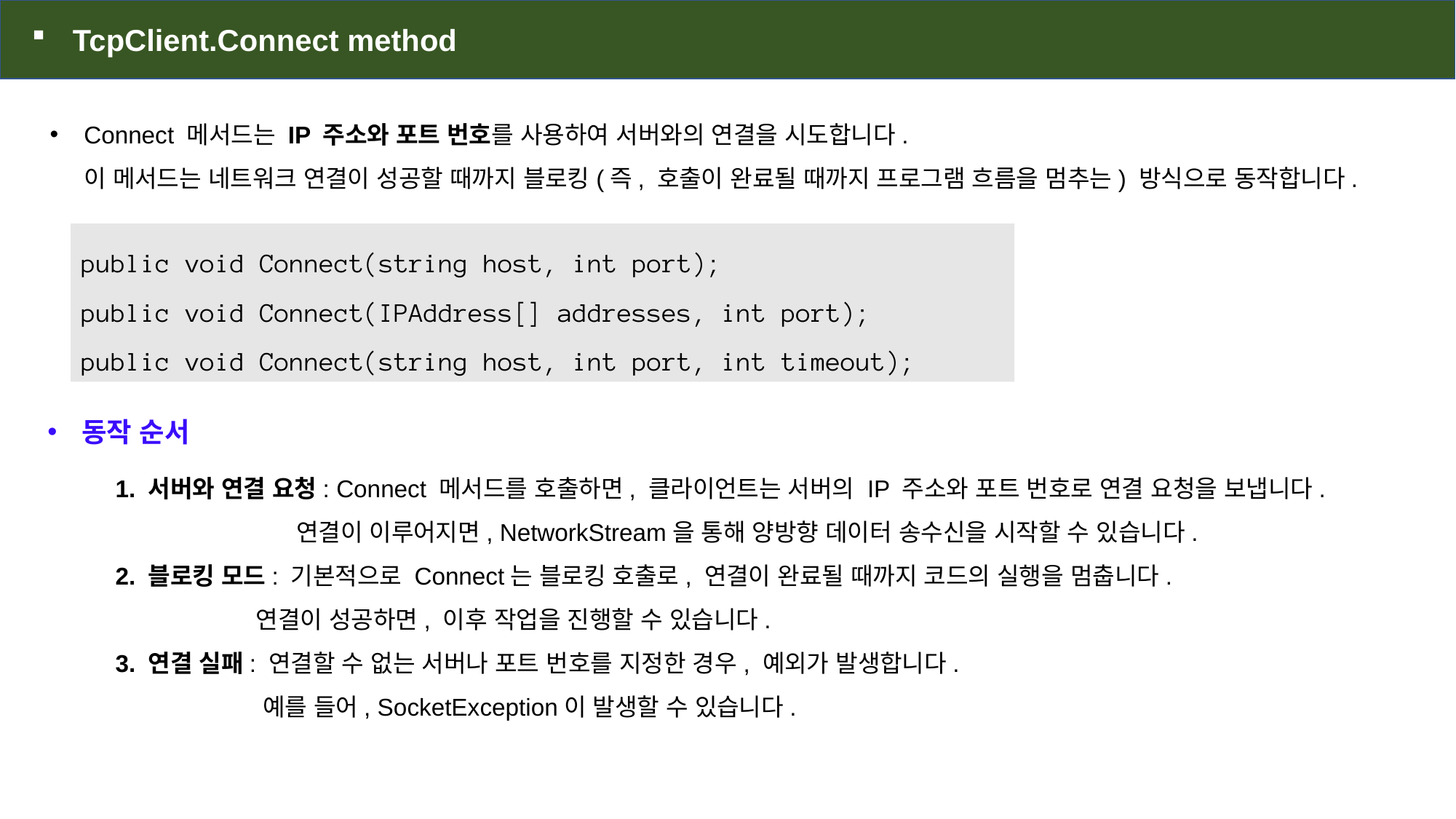

TcpClient.Connect method
Connect 메서드는 IP 주소와 포트 번호를 사용하여 서버와의 연결을 시도합니다.
이 메서드는 네트워크 연결이 성공할 때까지 블로킹(즉, 호출이 완료될 때까지 프로그램 흐름을 멈추는) 방식으로 동작합니다.
public void Connect(string host, int port);
public void Connect(IPAddress[] addresses, int port);
public void Connect(string host, int port, int timeout);
동작 순서
1. 서버와 연결 요청: Connect 메서드를 호출하면, 클라이언트는 서버의 IP 주소와 포트 번호로 연결 요청을 보냅니다.
                          연결이 이루어지면, NetworkStream을 통해 양방향 데이터 송수신을 시작할 수 있습니다.
2. 블로킹 모드: 기본적으로 Connect는 블로킹 호출로, 연결이 완료될 때까지 코드의 실행을 멈춥니다.
                    연결이 성공하면, 이후 작업을 진행할 수 있습니다.
3. 연결 실패: 연결할 수 없는 서버나 포트 번호를 지정한 경우, 예외가 발생합니다.
                     예를 들어, SocketException이 발생할 수 있습니다.